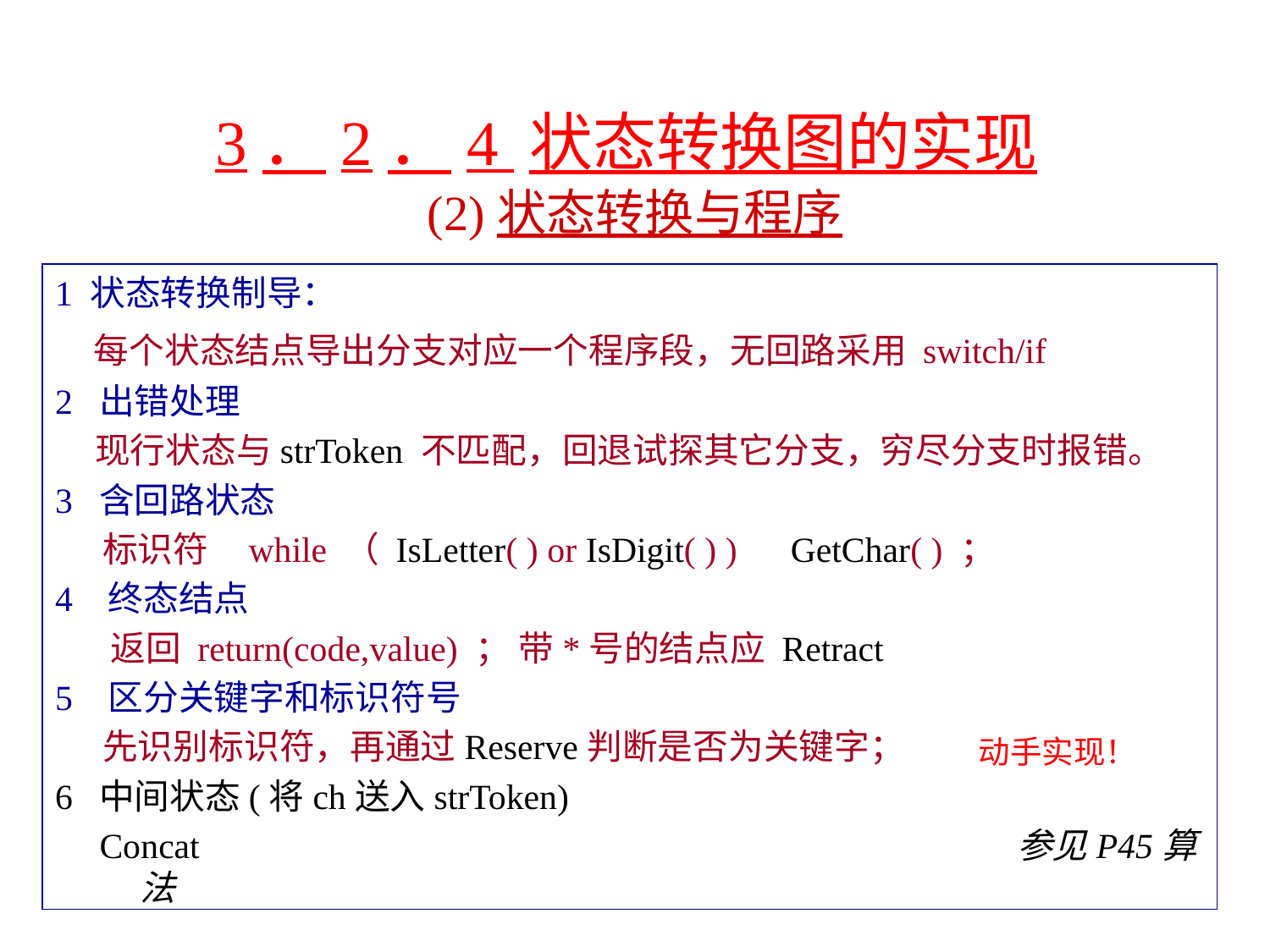

# 3．2．4 状态转换图的实现 (2)状态转换与程序
1 状态转换制导：
   每个状态结点导出分支对应一个程序段，无回路采用 switch/if
2  出错处理
    现行状态与strToken 不匹配，回退试探其它分支，穷尽分支时报错。
3  含回路状态
     标识符    while （ IsLetter( ) or IsDigit( ) )      GetChar( ) ；
4   终态结点
      返回 return(code,value) ； 带*号的结点应 Retract
5   区分关键字和标识符号
     先识别标识符，再通过Reserve判断是否为关键字；
6  中间状态(将ch送入strToken)
     Concat                                                                                           参见P45算法
动手实现！